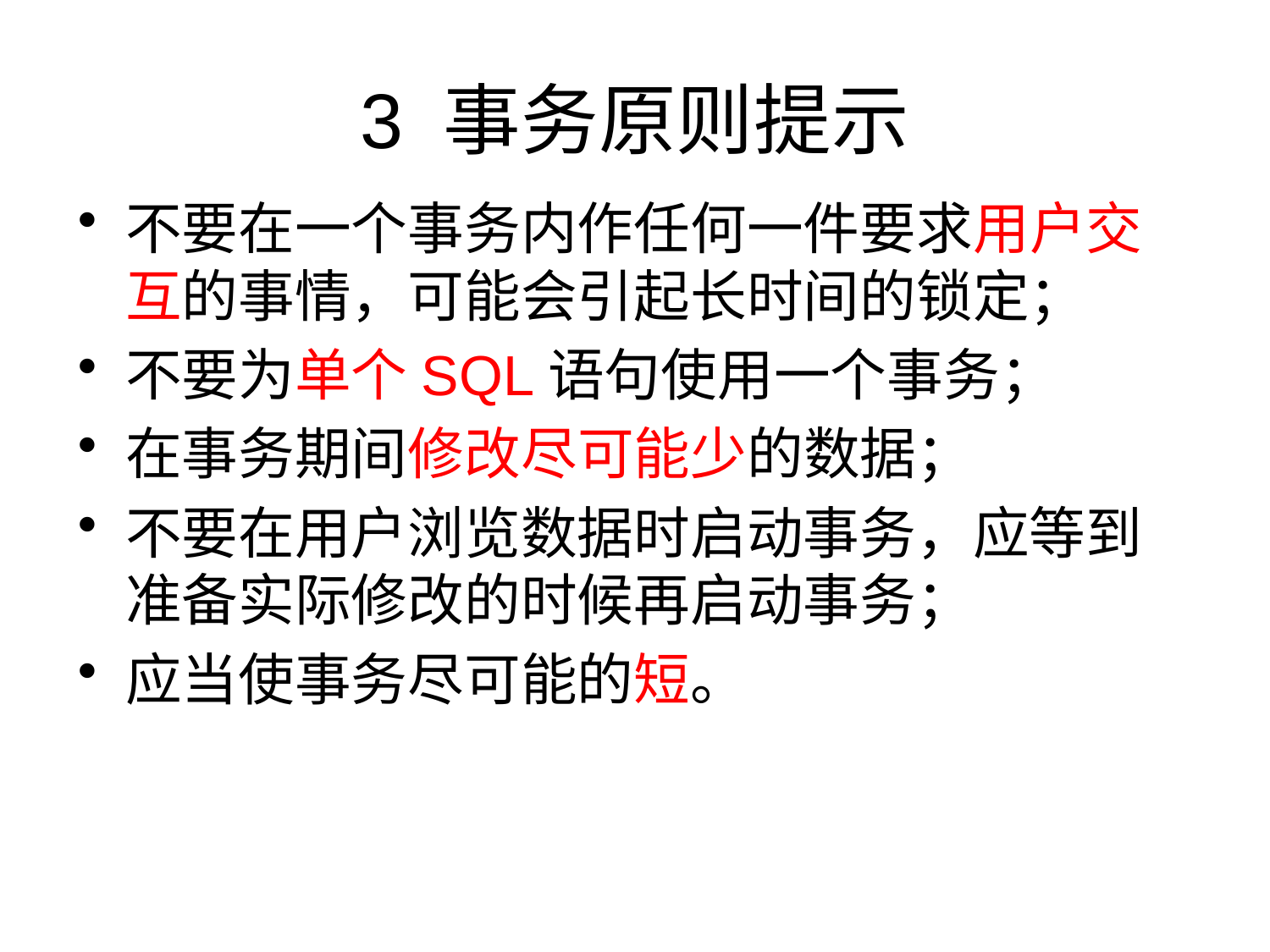

# 3 事务原则提示
不要在一个事务内作任何一件要求用户交互的事情，可能会引起长时间的锁定；
不要为单个SQL语句使用一个事务；
在事务期间修改尽可能少的数据；
不要在用户浏览数据时启动事务，应等到准备实际修改的时候再启动事务；
应当使事务尽可能的短。